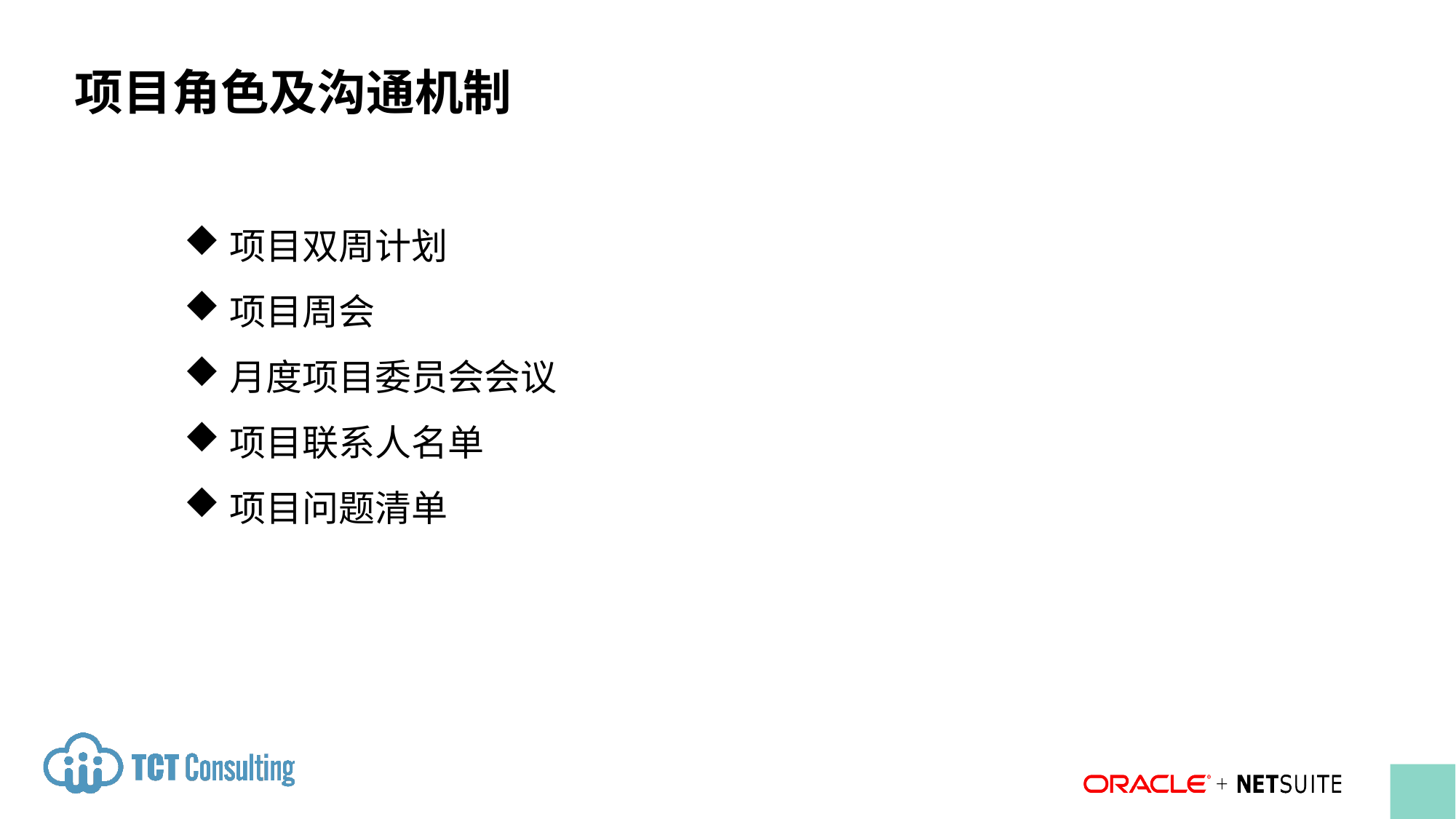

项目角色及沟通机制
项目双周计划
项目周会
月度项目委员会会议
项目联系人名单
项目问题清单